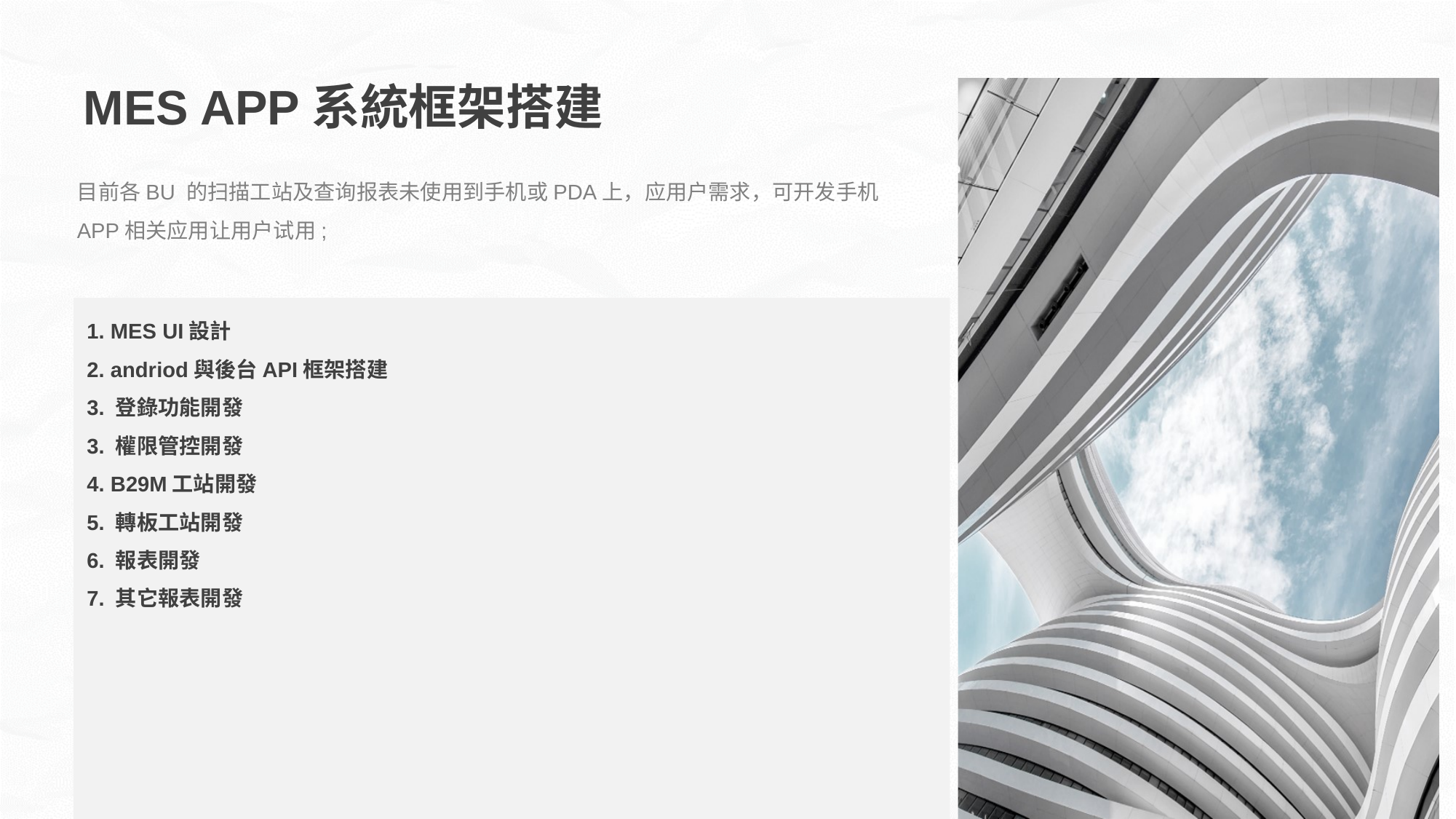

MES APP系統框架搭建

目前各BU 的扫描工站及查询报表未使用到手机或PDA上，应用户需求，可开发手机APP相关应用让用户试用;

1. MES UI設計
2. andriod與後台API框架搭建
3. 登錄功能開發
3. 權限管控開發
4. B29M工站開發
5. 轉板工站開發
6. 報表開發
7. 其它報表開發